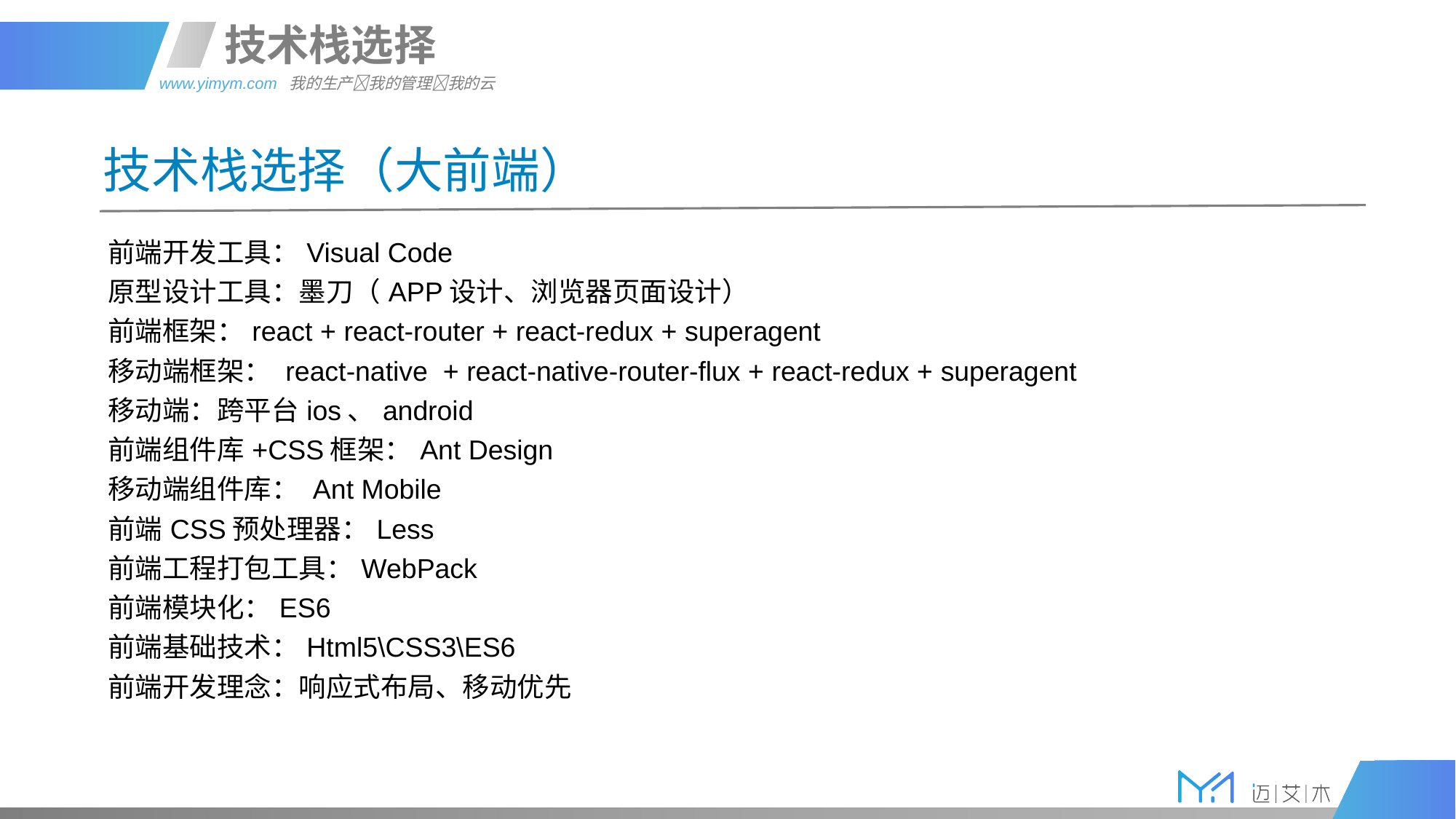

技术栈选择
技术栈选择（大前端）
前端开发工具：Visual Code
原型设计工具：墨刀（APP设计、浏览器页面设计）
前端框架：react + react-router + react-redux + superagent
移动端框架： react-native  + react-native-router-flux + react-redux + superagent
移动端：跨平台ios、android
前端组件库+CSS框架：Ant Design
移动端组件库： Ant Mobile
前端CSS预处理器：Less
前端工程打包工具：WebPack
前端模块化：ES6
前端基础技术：Html5\CSS3\ES6
前端开发理念：响应式布局、移动优先